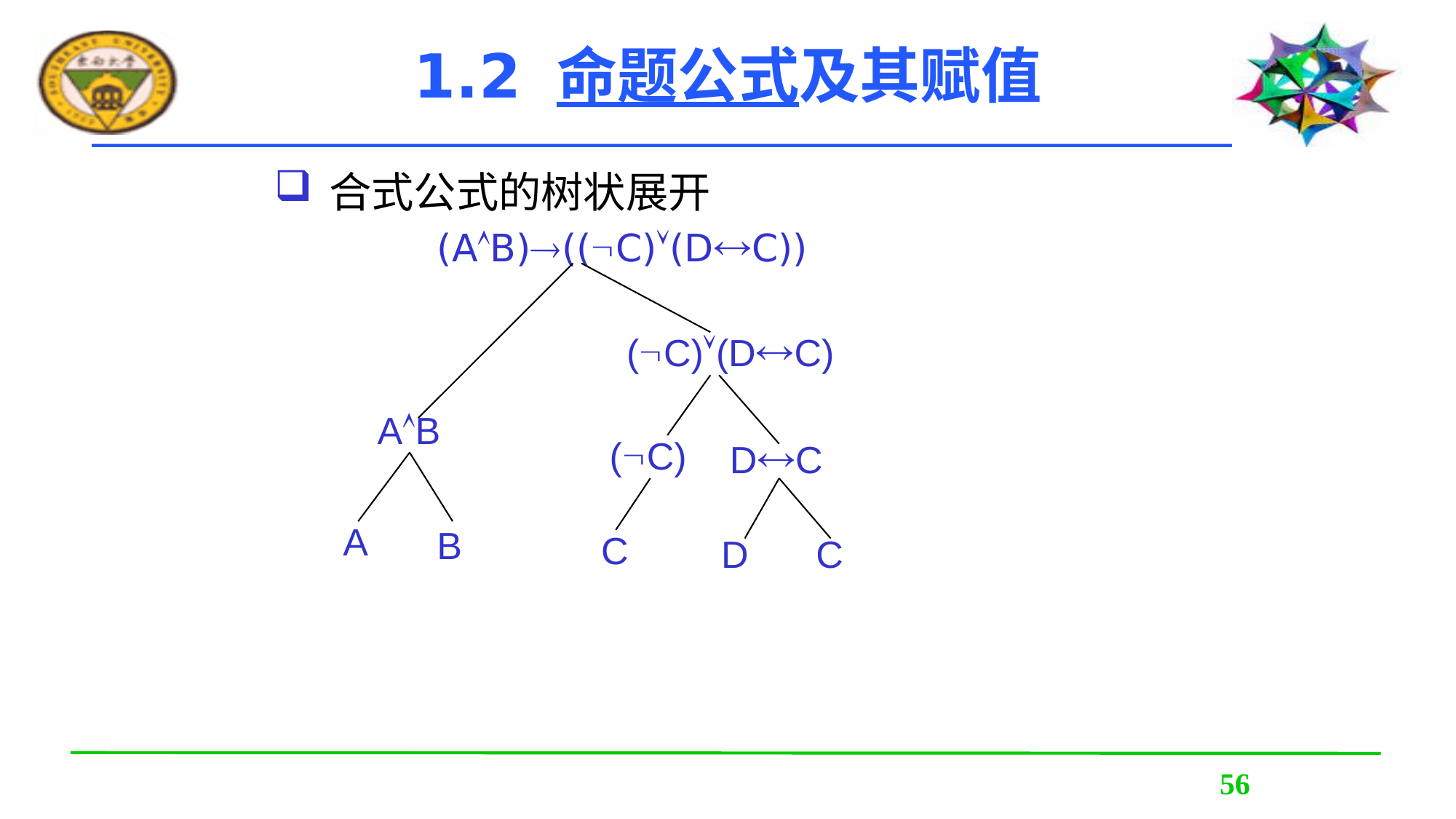

# 1.2 命题公式及其赋值
合式公式的树状展开
         (A∧B)→((¬C)∨(D↔C))

(¬C)∨(D↔C)

A∧B
(¬C)
D↔C

A
    B
C
D
C